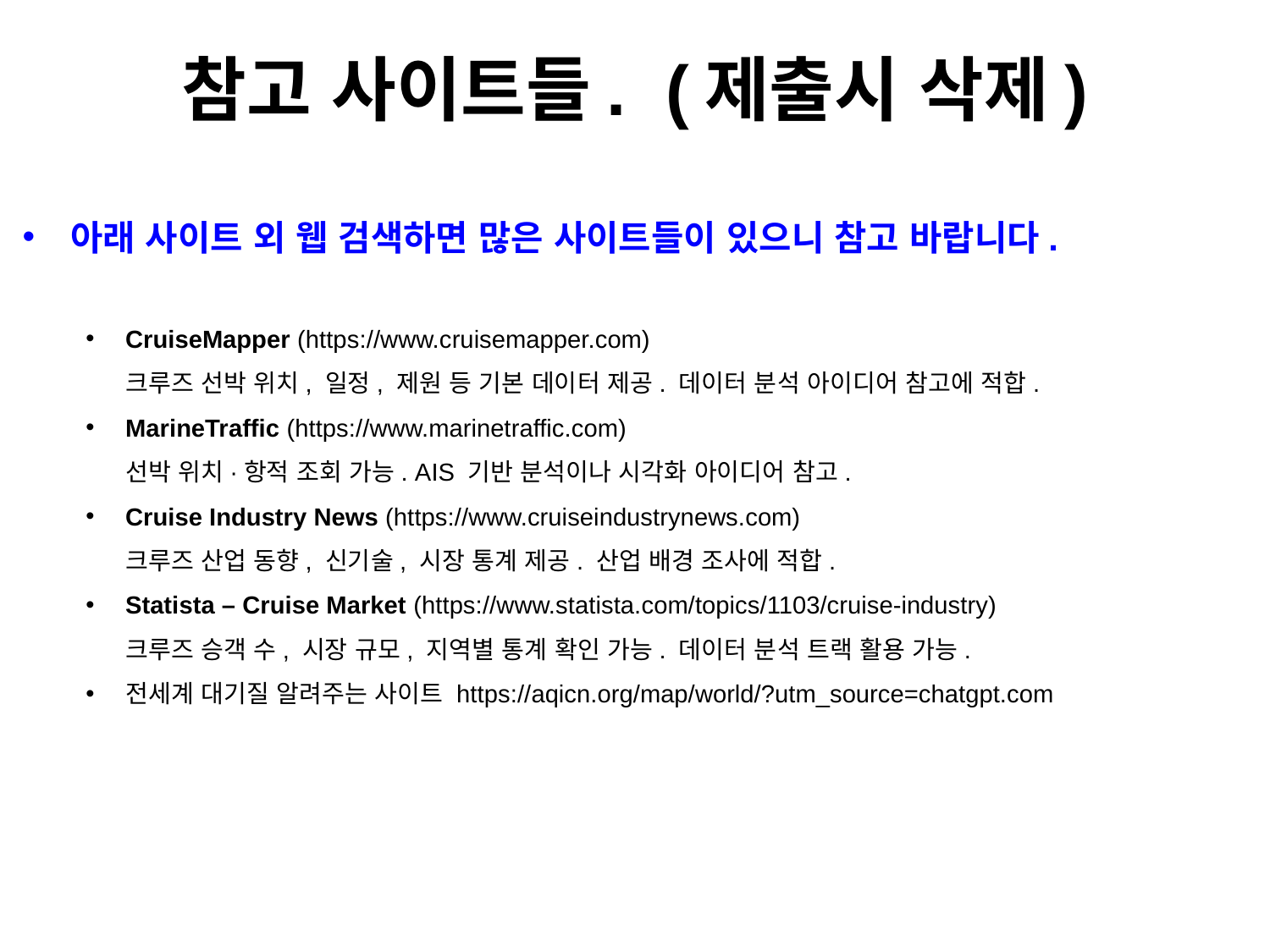

참고 사이트들.  (제출시 삭제)
아래 사이트 외 웹 검색하면 많은 사이트들이 있으니 참고 바랍니다.
CruiseMapper (https://www.cruisemapper.com)
크루즈 선박 위치, 일정, 제원 등 기본 데이터 제공. 데이터 분석 아이디어 참고에 적합.
MarineTraffic (https://www.marinetraffic.com)
선박 위치·항적 조회 가능. AIS 기반 분석이나 시각화 아이디어 참고.
Cruise Industry News (https://www.cruiseindustrynews.com)
크루즈 산업 동향, 신기술, 시장 통계 제공. 산업 배경 조사에 적합.
Statista – Cruise Market (https://www.statista.com/topics/1103/cruise-industry)
크루즈 승객 수, 시장 규모, 지역별 통계 확인 가능. 데이터 분석 트랙 활용 가능.
전세계 대기질 알려주는 사이트 https://aqicn.org/map/world/?utm_source=chatgpt.com